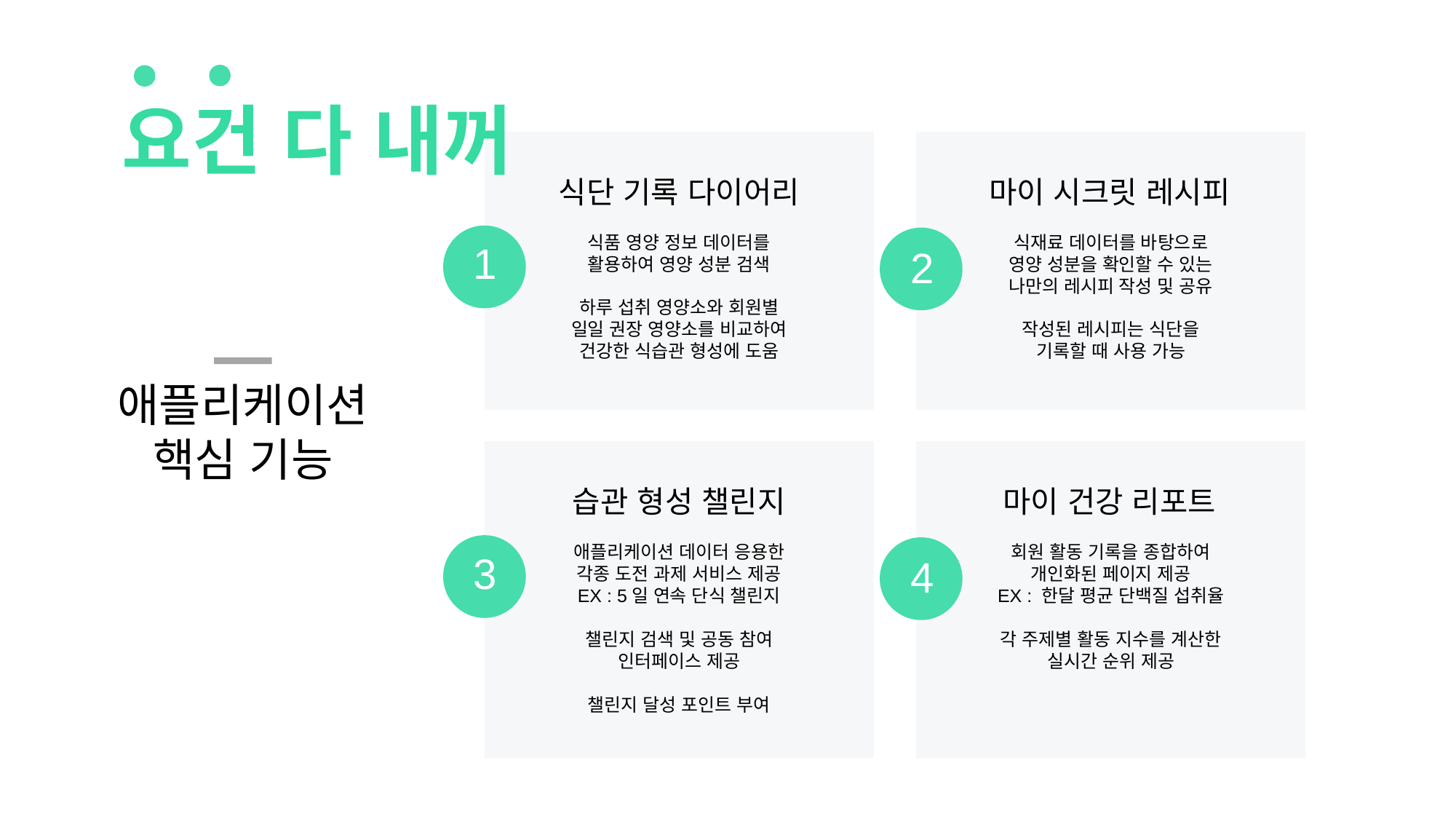

요건 다 내꺼

식단 기록 다이어리
마이 시크릿 레시피
식재료 데이터를 바탕으로
영양 성분을 확인할 수 있는
나만의 레시피 작성 및 공유

작성된 레시피는 식단을
기록할 때 사용 가능

식품 영양 정보 데이터를
활용하여 영양 성분 검색

하루 섭취 영양소와 회원별
일일 권장 영양소를 비교하여
건강한 식습관 형성에 도움

1
2

애플리케이션
핵심 기능

습관 형성 챌린지
마이 건강 리포트
회원 활동 기록을 종합하여
개인화된 페이지 제공
EX : 한달 평균 단백질 섭취율

각 주제별 활동 지수를 계산한
실시간 순위 제공

애플리케이션 데이터 응용한
각종 도전 과제 서비스 제공
EX : 5일 연속 단식 챌린지

챌린지 검색 및 공동 참여
인터페이스 제공

챌린지 달성 포인트 부여

3
4